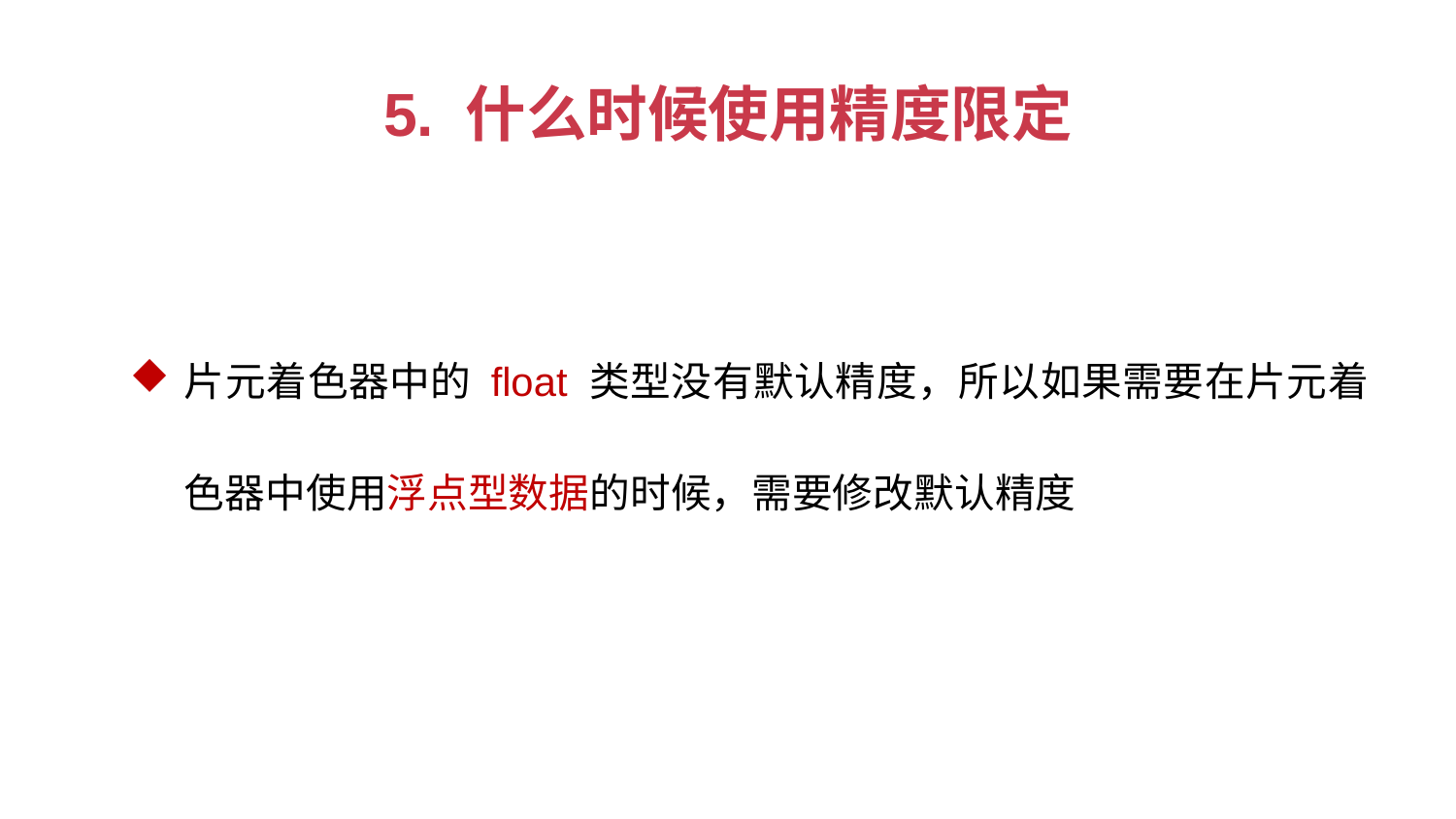

5. 什么时候使用精度限定
片元着色器中的 float 类型没有默认精度，所以如果需要在片元着色器中使用浮点型数据的时候，需要修改默认精度